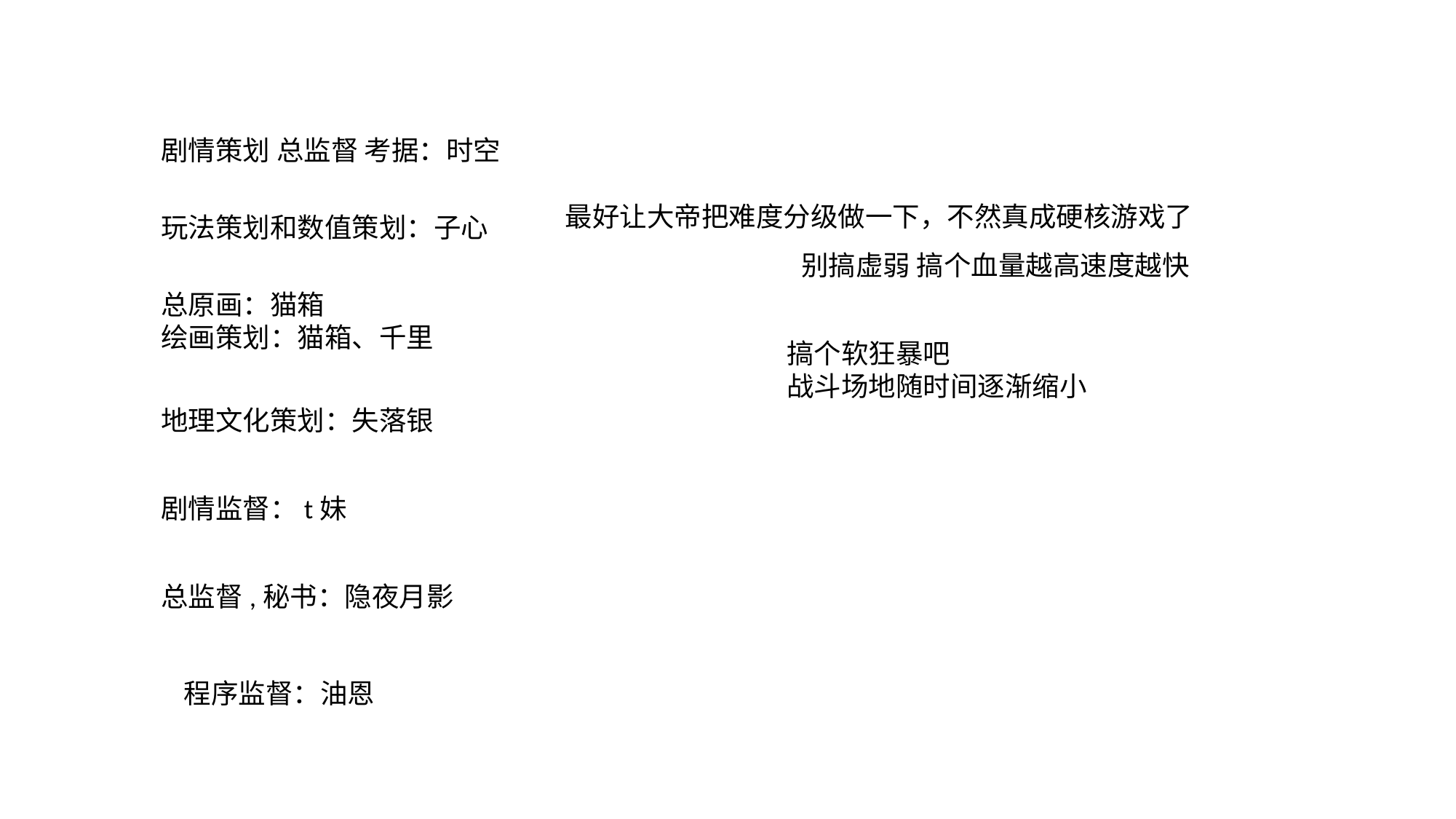

剧情策划 总监督 考据：时空
最好让大帝把难度分级做一下，不然真成硬核游戏了
玩法策划和数值策划：子心
别搞虚弱 搞个血量越高速度越快
总原画：猫箱
绘画策划：猫箱、千里
搞个软狂暴吧
战斗场地随时间逐渐缩小
地理文化策划：失落银
剧情监督：t妹
总监督,秘书：隐夜月影
程序监督：油恩